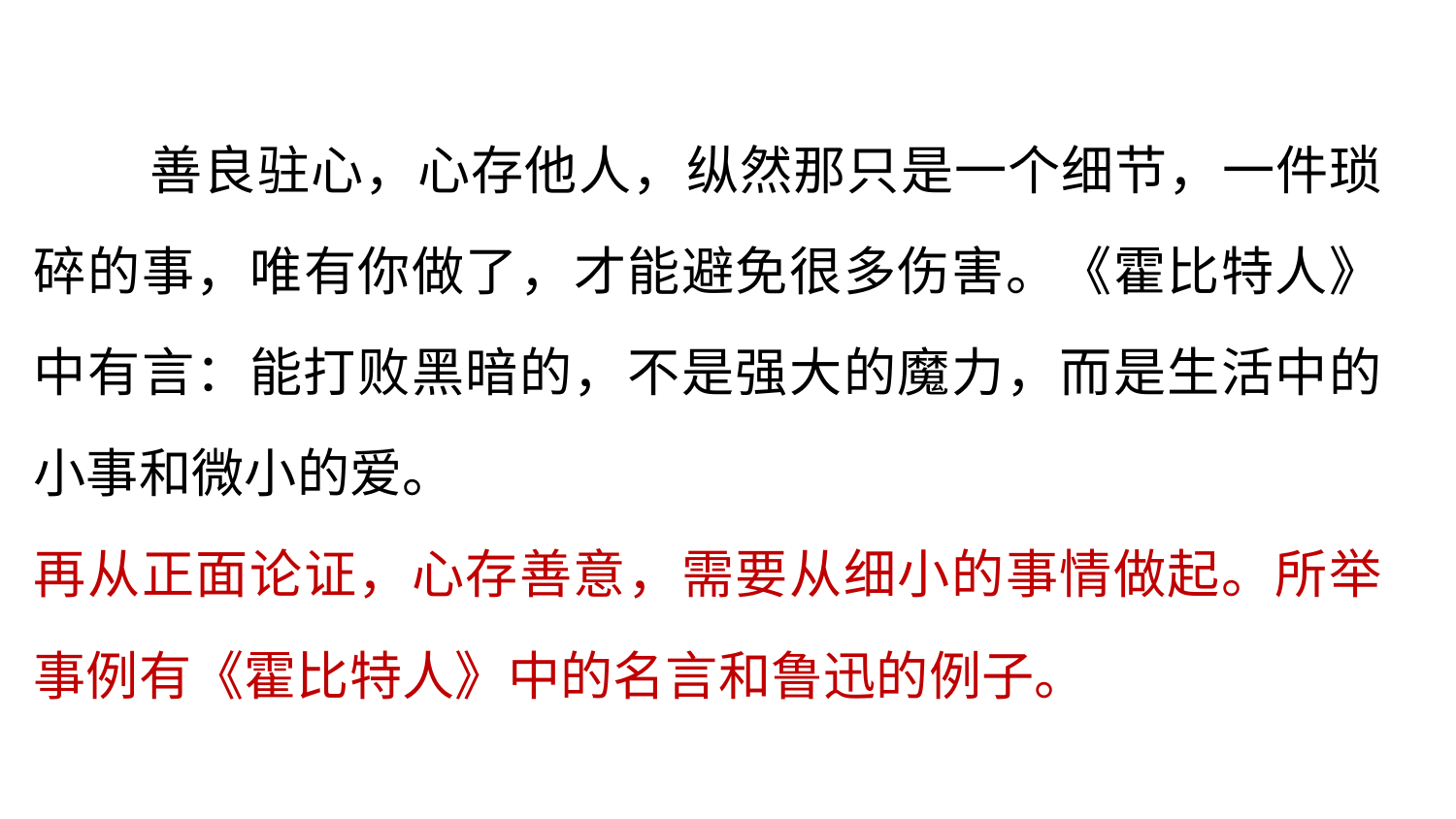

善良驻心，心存他人，纵然那只是一个细节，一件琐碎的事，唯有你做了，才能避免很多伤害。《霍比特人》中有言：能打败黑暗的，不是强大的魔力，而是生活中的小事和微小的爱。
再从正面论证，心存善意，需要从细小的事情做起。所举事例有《霍比特人》中的名言和鲁迅的例子。